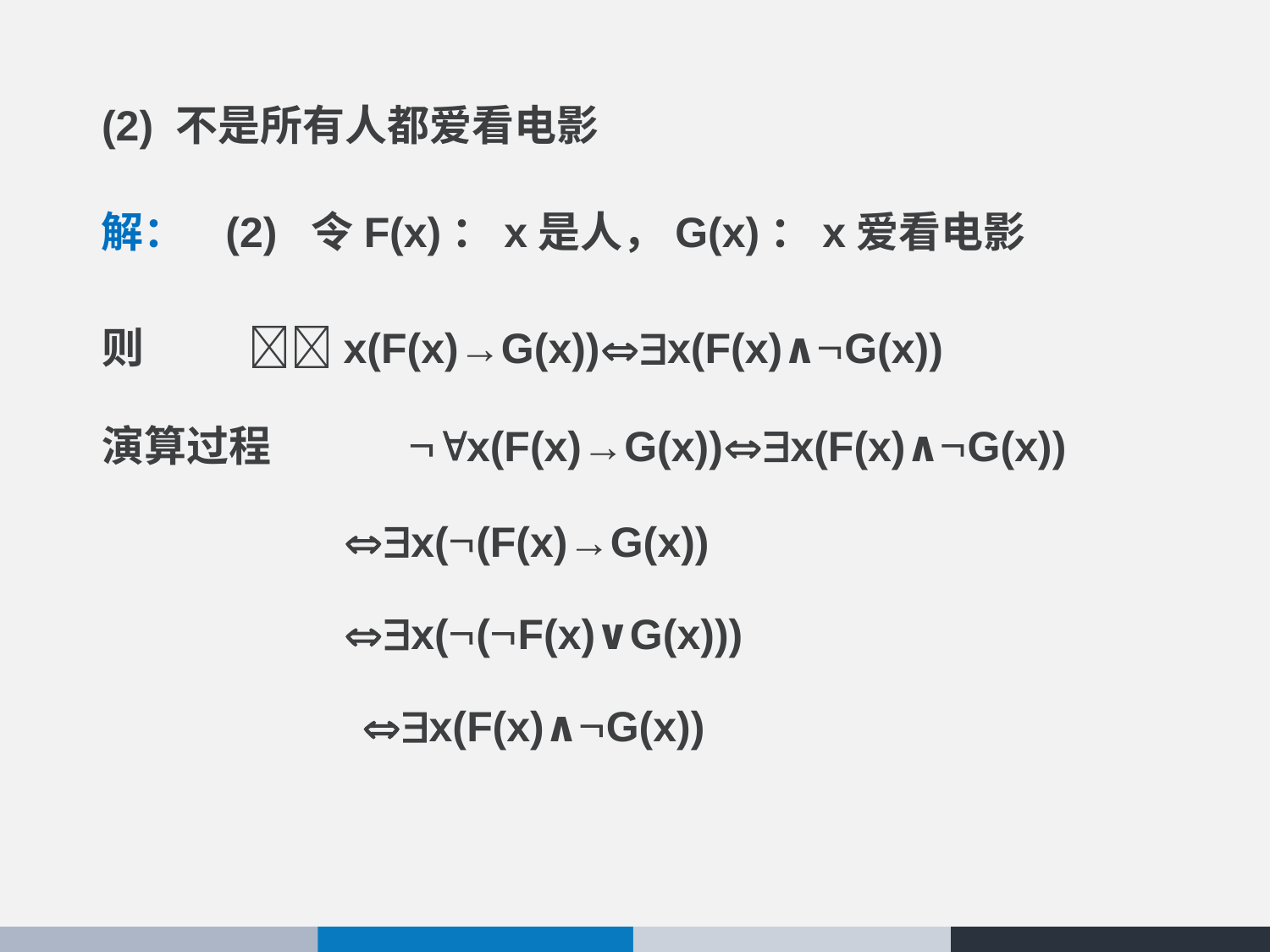

(2) 不是所有人都爱看电影
解：
(2)  令F(x)：x是人，G(x)：x爱看电影
则           ¬∀x(F(x)→G(x))⇔∃x(F(x)∧¬G(x))
演算过程
¬∀x(F(x)→G(x))⇔∃x(F(x)∧¬G(x))
⇔∃x(¬(F(x)→G(x))
⇔∃x(¬(¬F(x)∨G(x)))
⇔∃x(F(x)∧¬G(x))